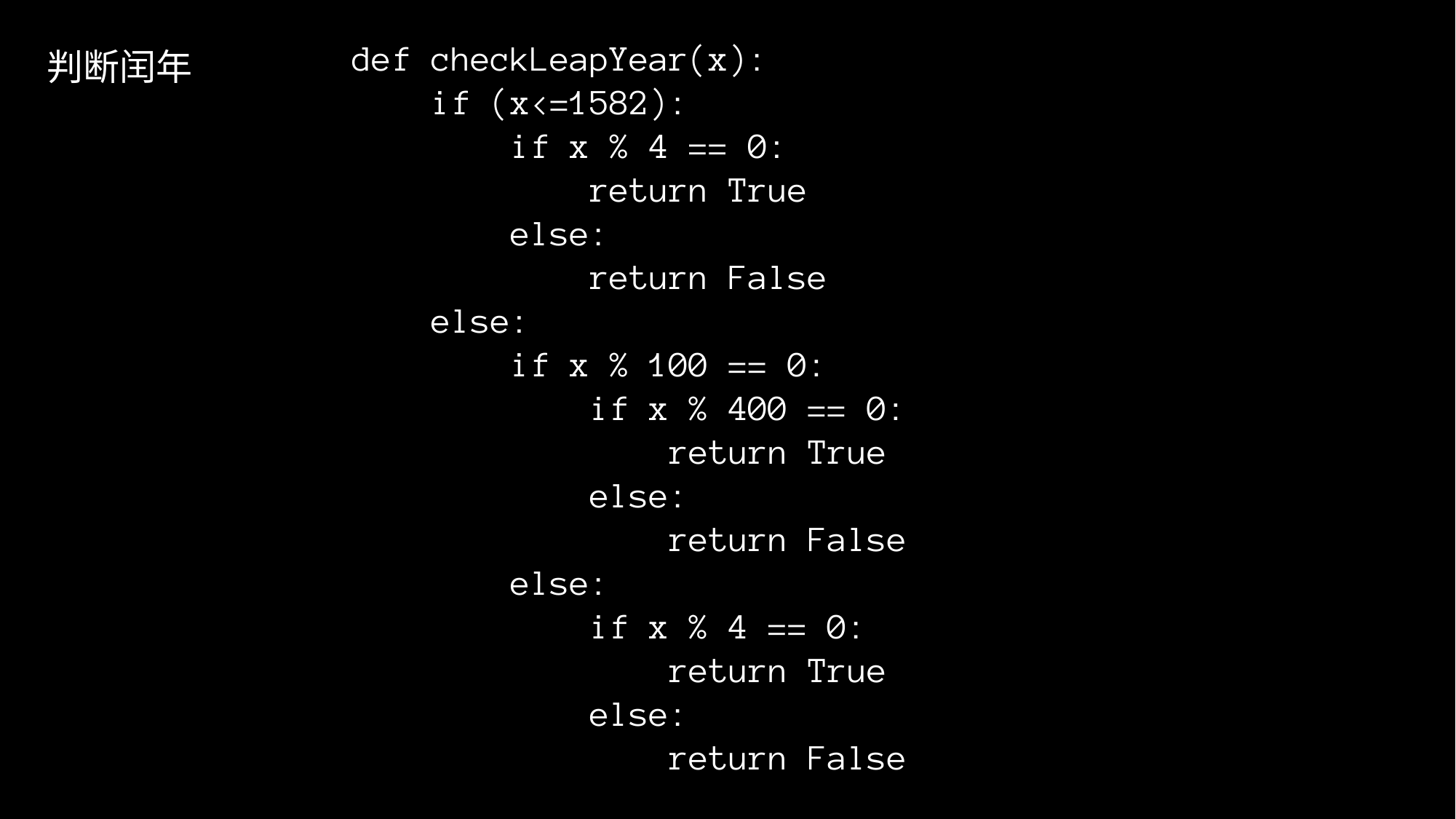

判断闰年
def checkLeapYear(x):
    if (x<=1582):
        if x % 4 == 0:
            return True
        else:
            return False
    else:
        if x % 100 == 0:
            if x % 400 == 0:
                return True
            else:
                return False
        else:
            if x % 4 == 0:
                return True
            else:
                return False